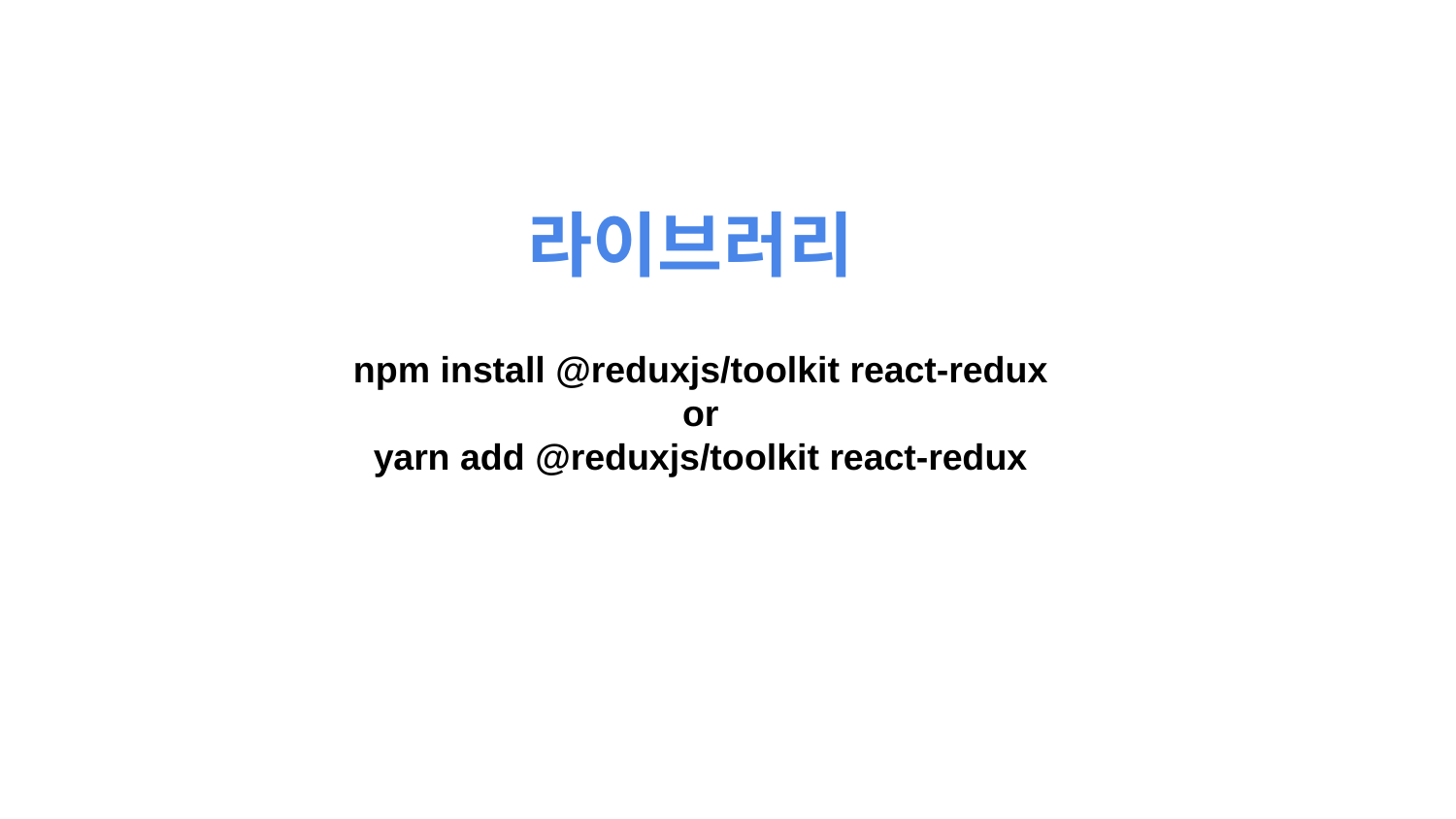

라이브러리

npm install @reduxjs/toolkit react-redux
or
yarn add @reduxjs/toolkit react-redux